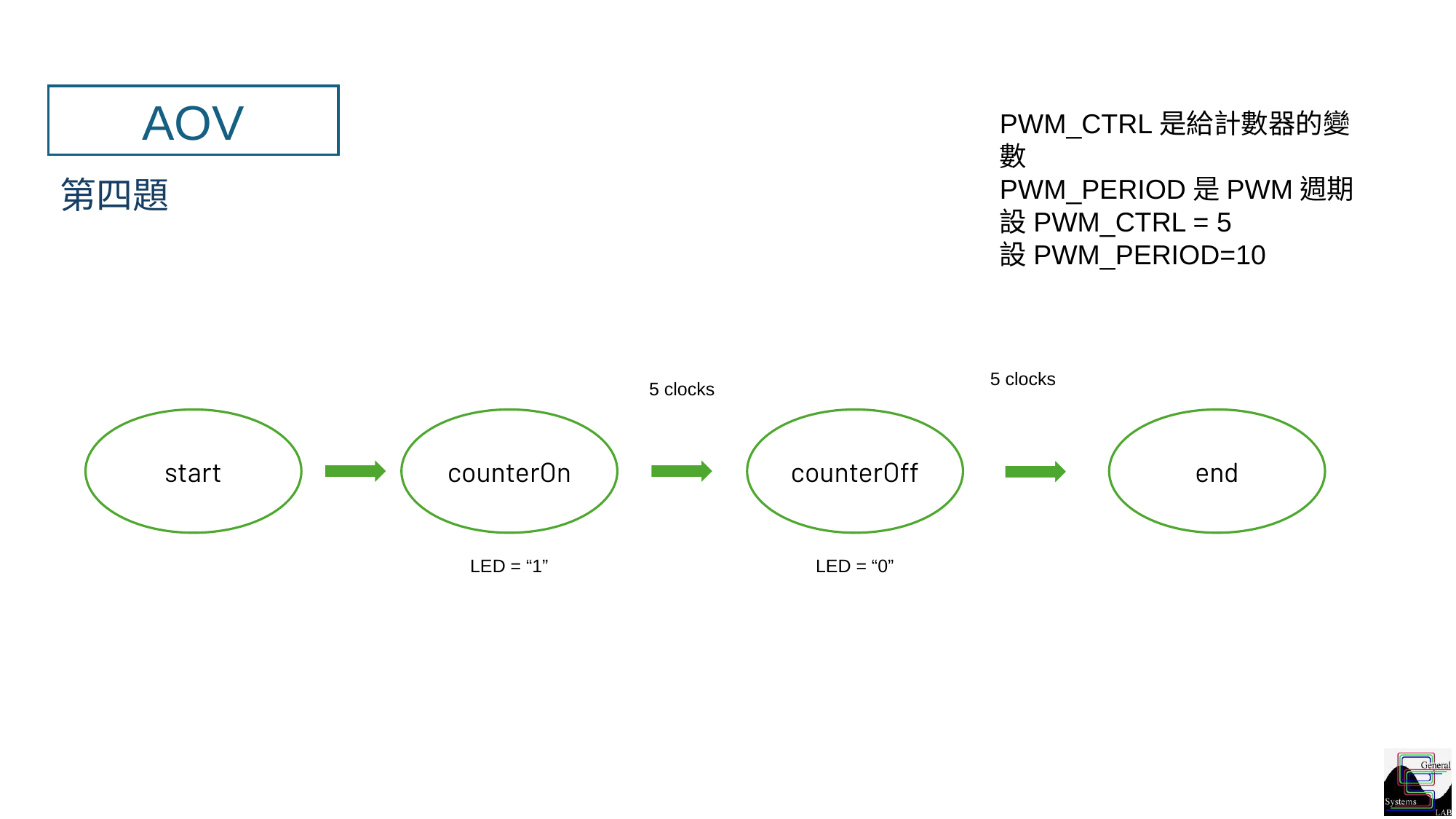

AOV
PWM_CTRL是給計數器的變數
PWM_PERIOD是PWM週期
設PWM_CTRL = 5
設PWM_PERIOD=10
第四題
5 clocks
5 clocks
counterOff
end
start
counterOn

LED = “1”
LED = “0”